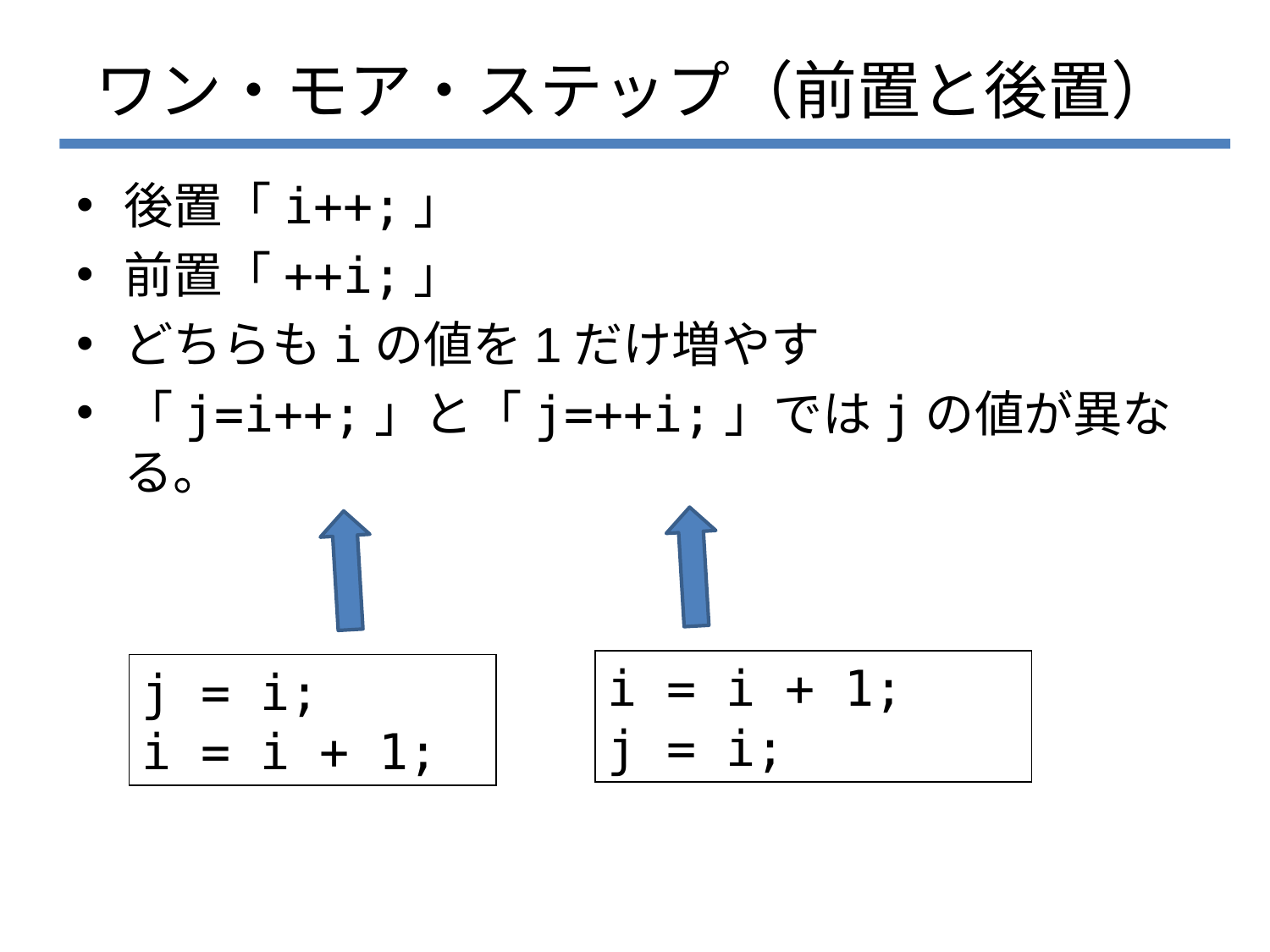

# ワン・モア・ステップ（前置と後置）
後置「i++;」
前置「++i;」
どちらもiの値を1だけ増やす
「j=i++;」と「j=++i;」ではjの値が異なる。

i = i + 1;
j = i;
j = i;
i = i + 1;